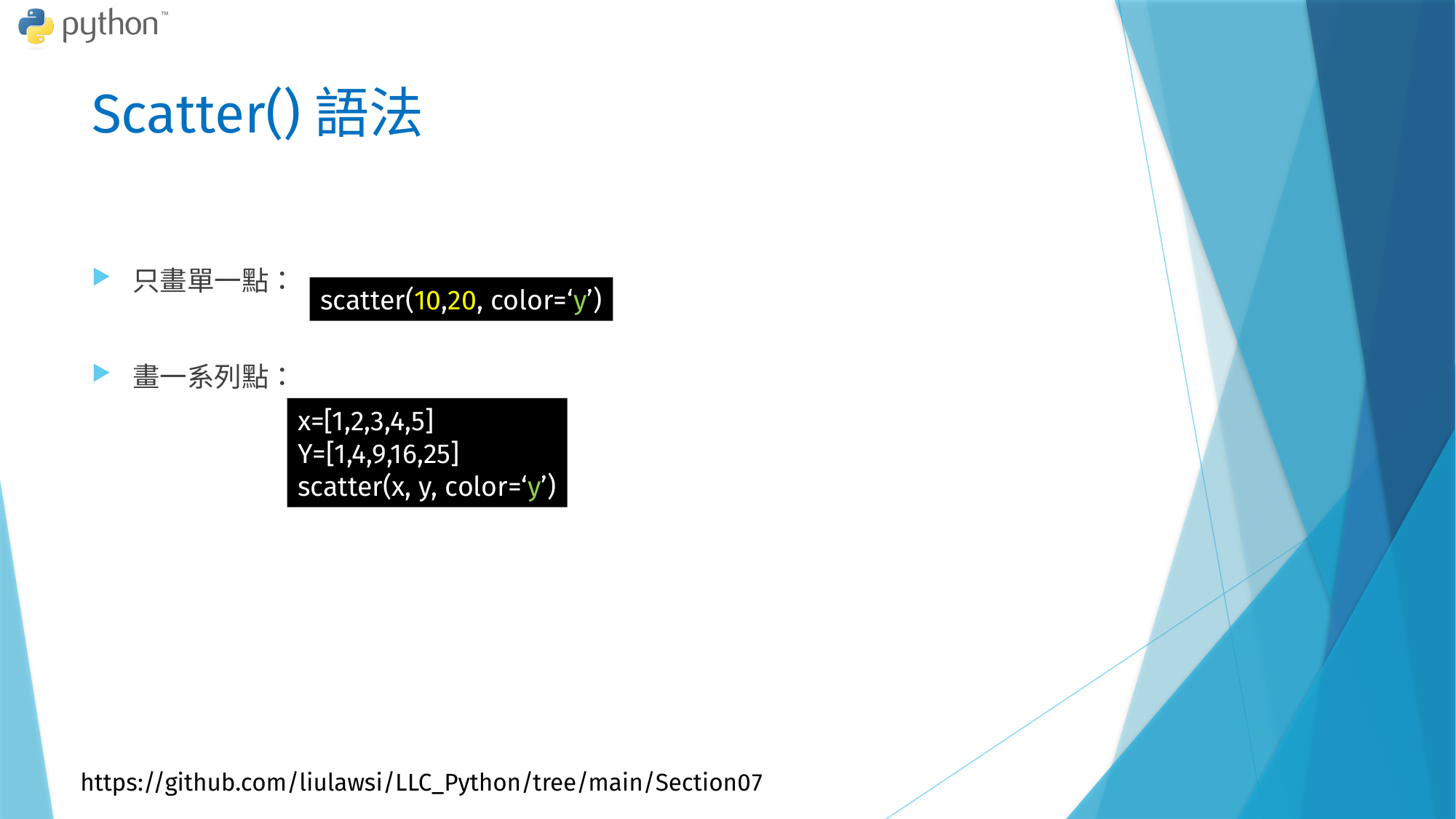

# Scatter()語法
只畫單一點：

畫一系列點：
scatter(10,20, color=‘y’)
x=[1,2,3,4,5]
Y=[1,4,9,16,25]
scatter(x, y, color=‘y’)